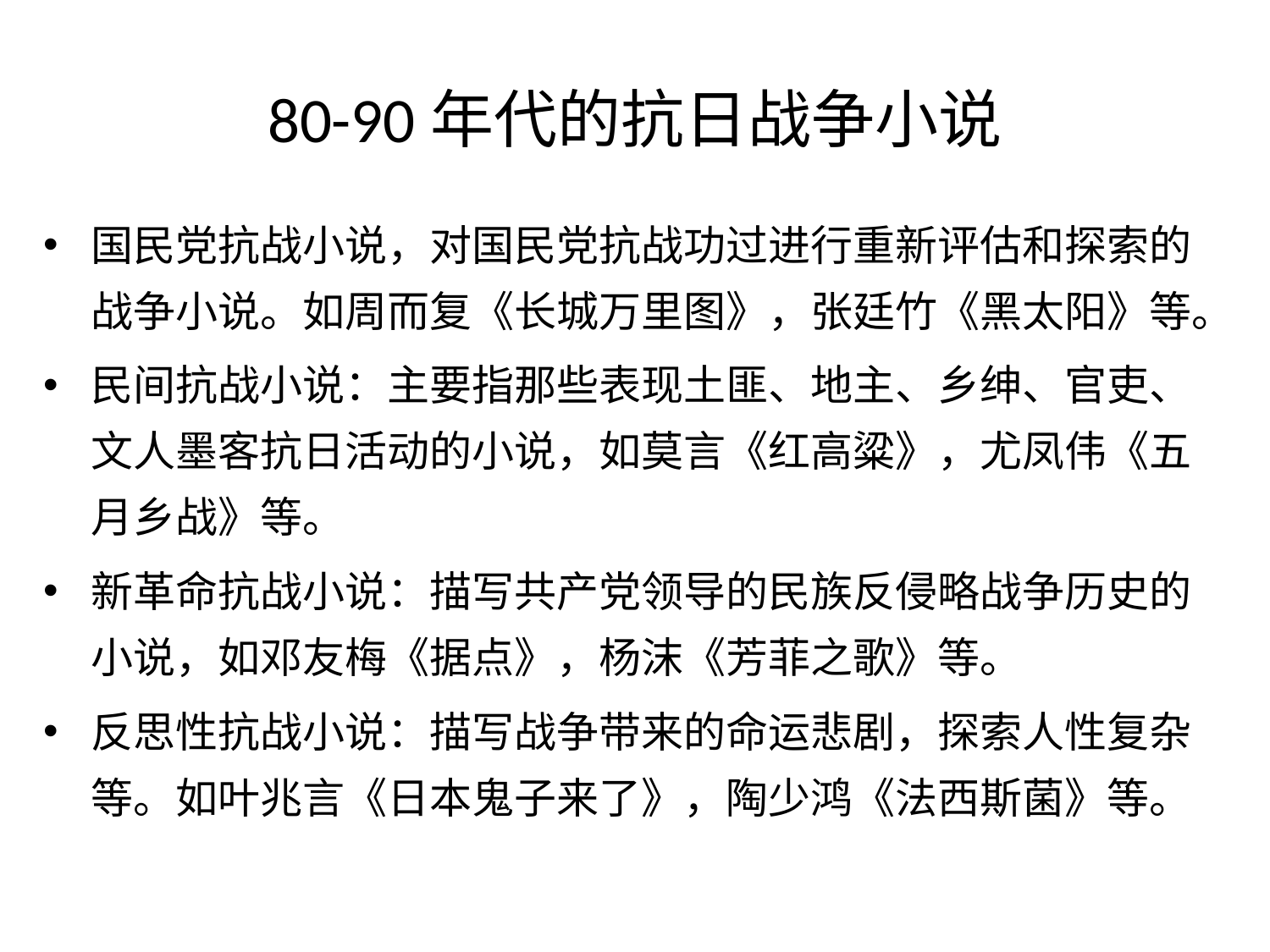

# 80-90年代的抗日战争小说
国民党抗战小说，对国民党抗战功过进行重新评估和探索的战争小说。如周而复《长城万里图》，张廷竹《黑太阳》等。
民间抗战小说：主要指那些表现土匪、地主、乡绅、官吏、文人墨客抗日活动的小说，如莫言《红高粱》，尤凤伟《五月乡战》等。
新革命抗战小说：描写共产党领导的民族反侵略战争历史的小说，如邓友梅《据点》，杨沫《芳菲之歌》等。
反思性抗战小说：描写战争带来的命运悲剧，探索人性复杂等。如叶兆言《日本鬼子来了》，陶少鸿《法西斯菌》等。